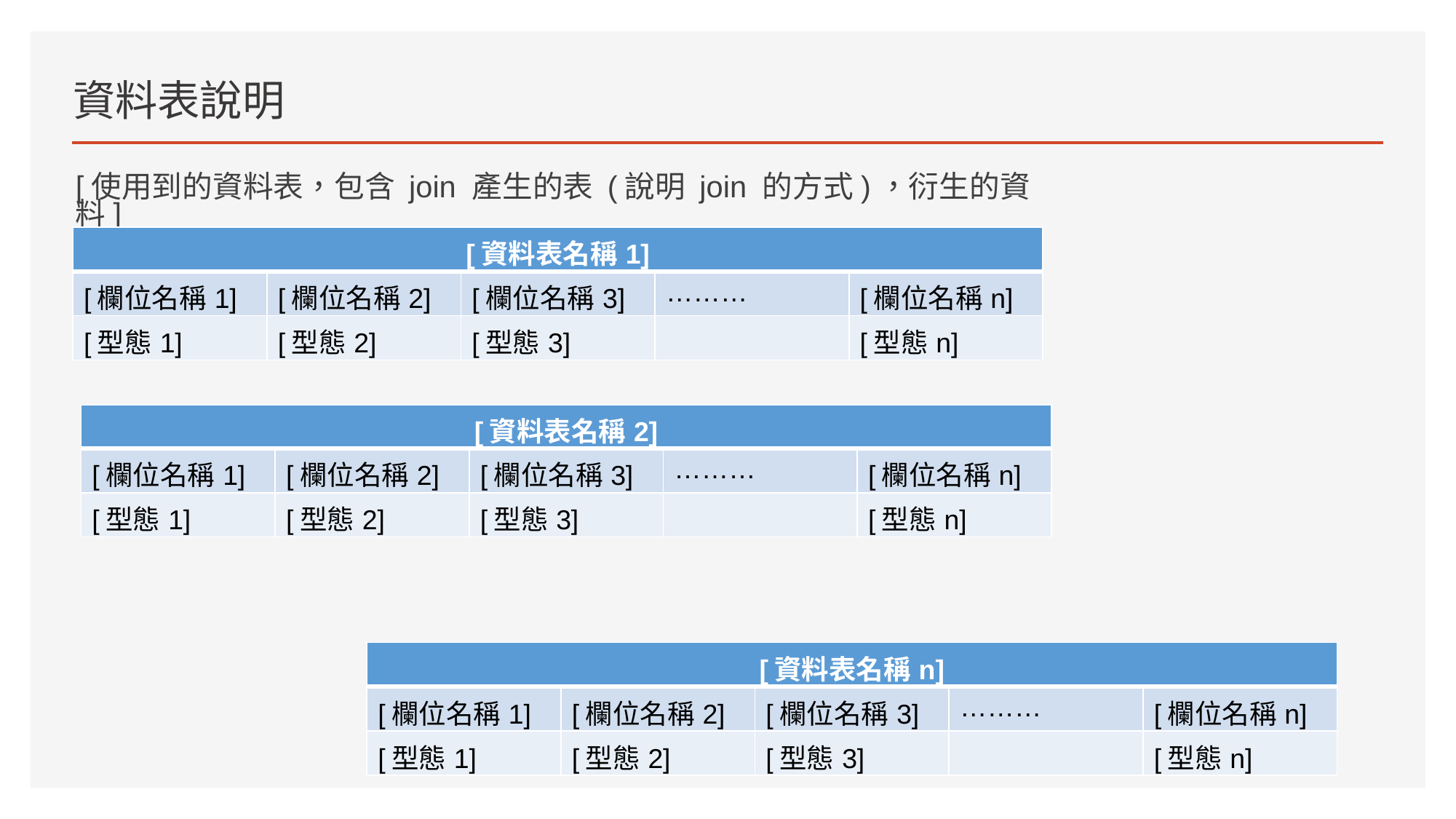

# 資料表說明
[使用到的資料表，包含 join 產生的表 (說明 join 的方式)，衍生的資料]
| [資料表名稱1] |  |  |  |  |
| --- | --- | --- | --- | --- |
| [欄位名稱1] | [欄位名稱2] | [欄位名稱3] | ……… | [欄位名稱n] |
| [型態1] | [型態2] | [型態3] |  | [型態n] |
| [資料表名稱2] |  |  |  |  |
| --- | --- | --- | --- | --- |
| [欄位名稱1] | [欄位名稱2] | [欄位名稱3] | ……… | [欄位名稱n] |
| [型態1] | [型態2] | [型態3] |  | [型態n] |
| [資料表名稱n] |  |  |  |  |
| --- | --- | --- | --- | --- |
| [欄位名稱1] | [欄位名稱2] | [欄位名稱3] | ……… | [欄位名稱n] |
| [型態1] | [型態2] | [型態3] |  | [型態n] |